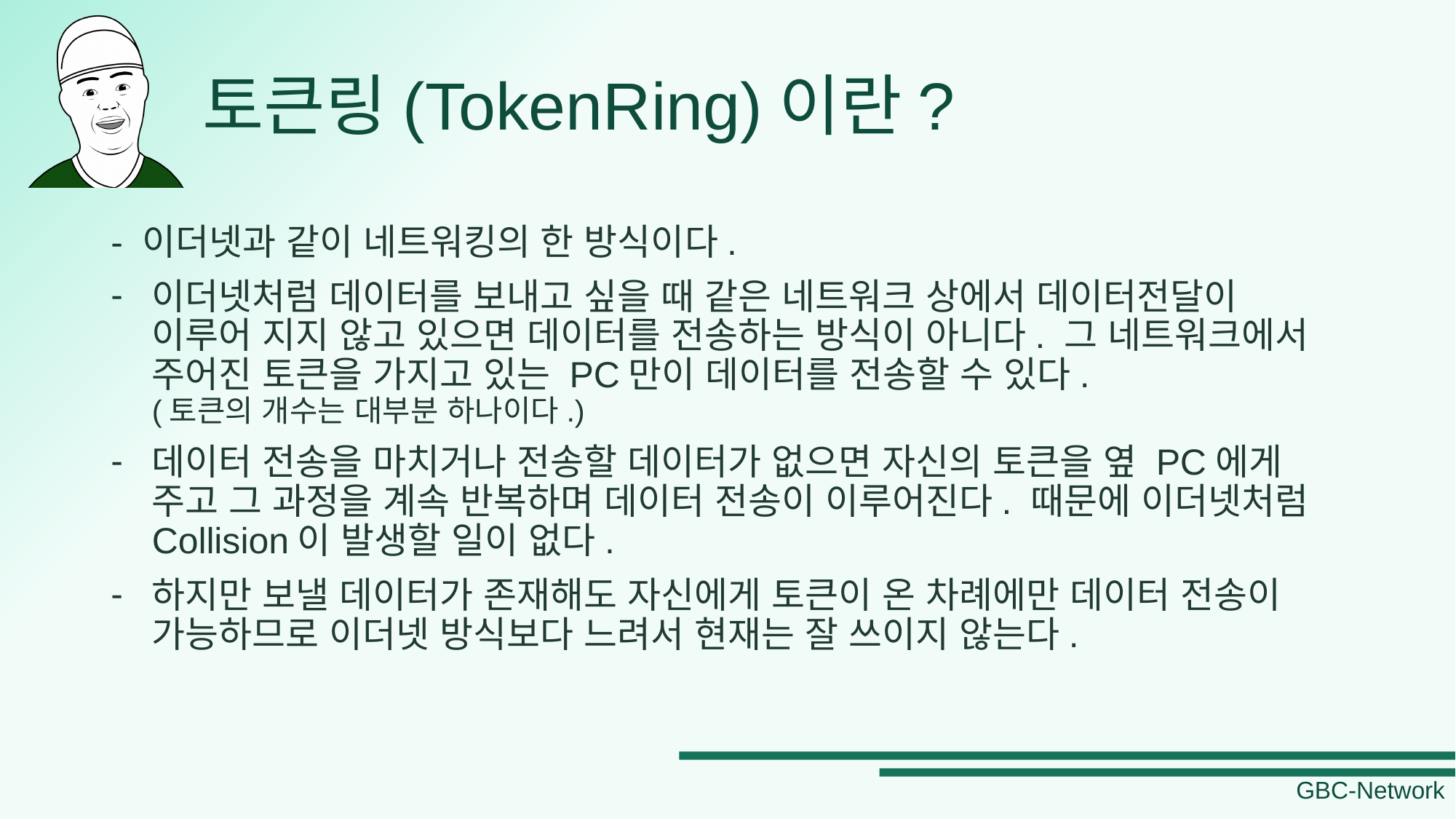

# 토큰링(TokenRing)이란?
- 이더넷과 같이 네트워킹의 한 방식이다.
이더넷처럼 데이터를 보내고 싶을 때 같은 네트워크 상에서 데이터전달이 이루어 지지 않고 있으면 데이터를 전송하는 방식이 아니다. 그 네트워크에서 주어진 토큰을 가지고 있는 PC만이 데이터를 전송할 수 있다.
(토큰의 개수는 대부분 하나이다.)
데이터 전송을 마치거나 전송할 데이터가 없으면 자신의 토큰을 옆 PC에게 주고 그 과정을 계속 반복하며 데이터 전송이 이루어진다. 때문에 이더넷처럼 Collision이 발생할 일이 없다.
하지만 보낼 데이터가 존재해도 자신에게 토큰이 온 차례에만 데이터 전송이 가능하므로 이더넷 방식보다 느려서 현재는 잘 쓰이지 않는다.